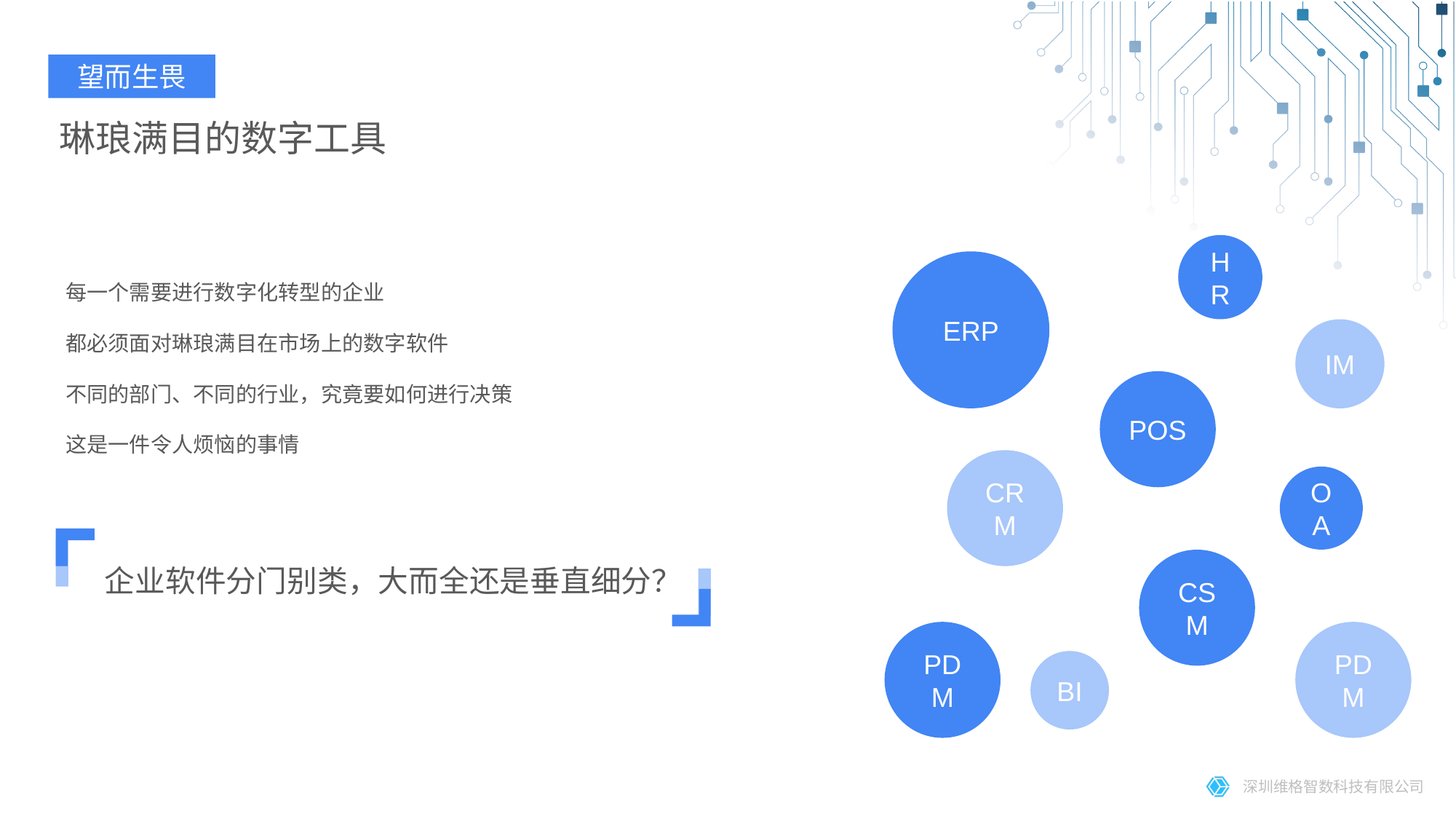

望而生畏
琳琅满目的数字工具
HR
每一个需要进行数字化转型的企业
都必须面对琳琅满目在市场上的数字软件
不同的部门、不同的行业，究竟要如何进行决策
这是一件令人烦恼的事情
ERP
IM
POS
CRM
OA

企业软件分门别类，大而全还是垂直细分？
CSM

PDM
PDM
BI